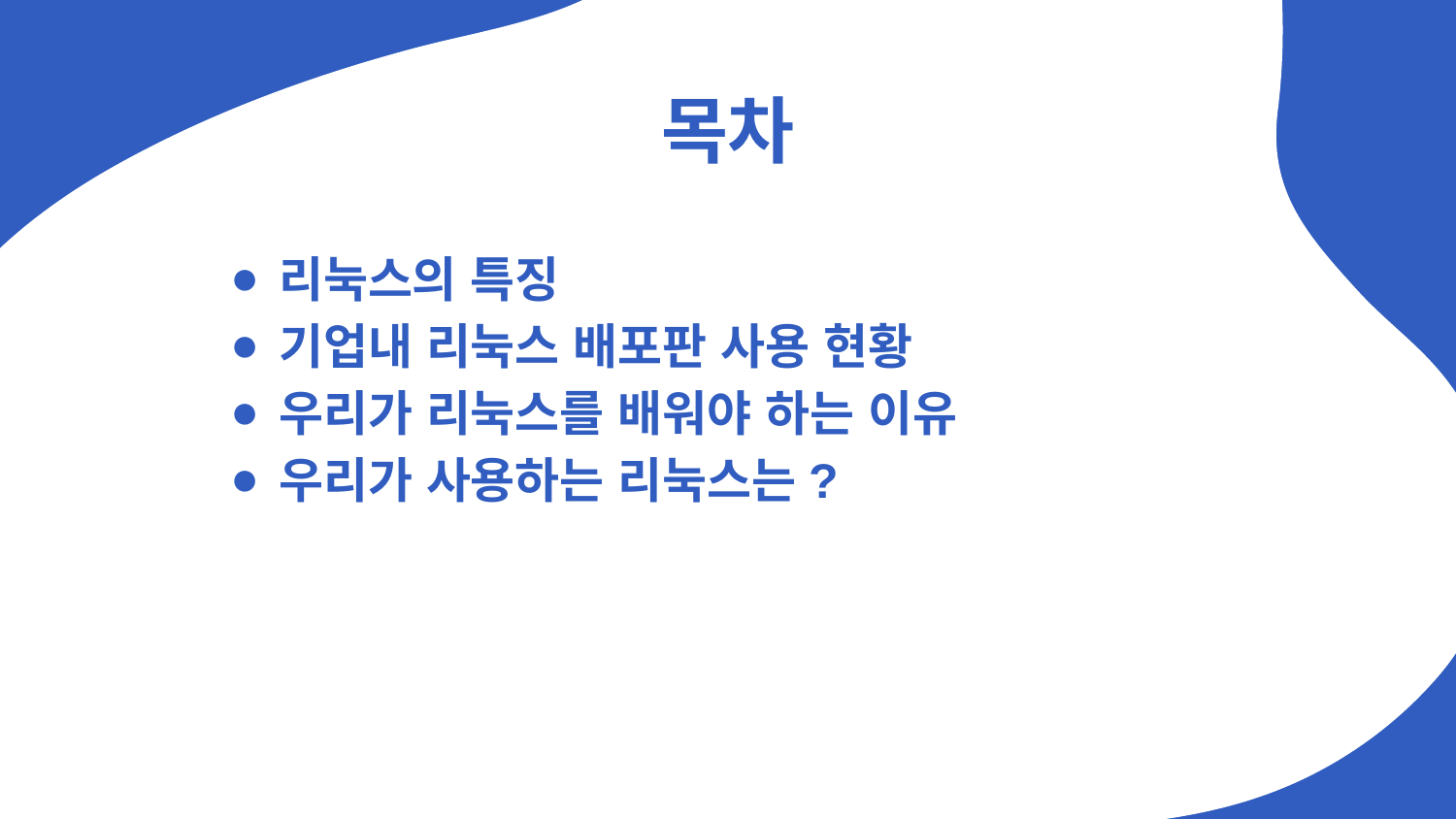

# 목차
리눅스의 특징
기업내 리눅스 배포판 사용 현황
우리가 리눅스를 배워야 하는 이유
우리가 사용하는 리눅스는?